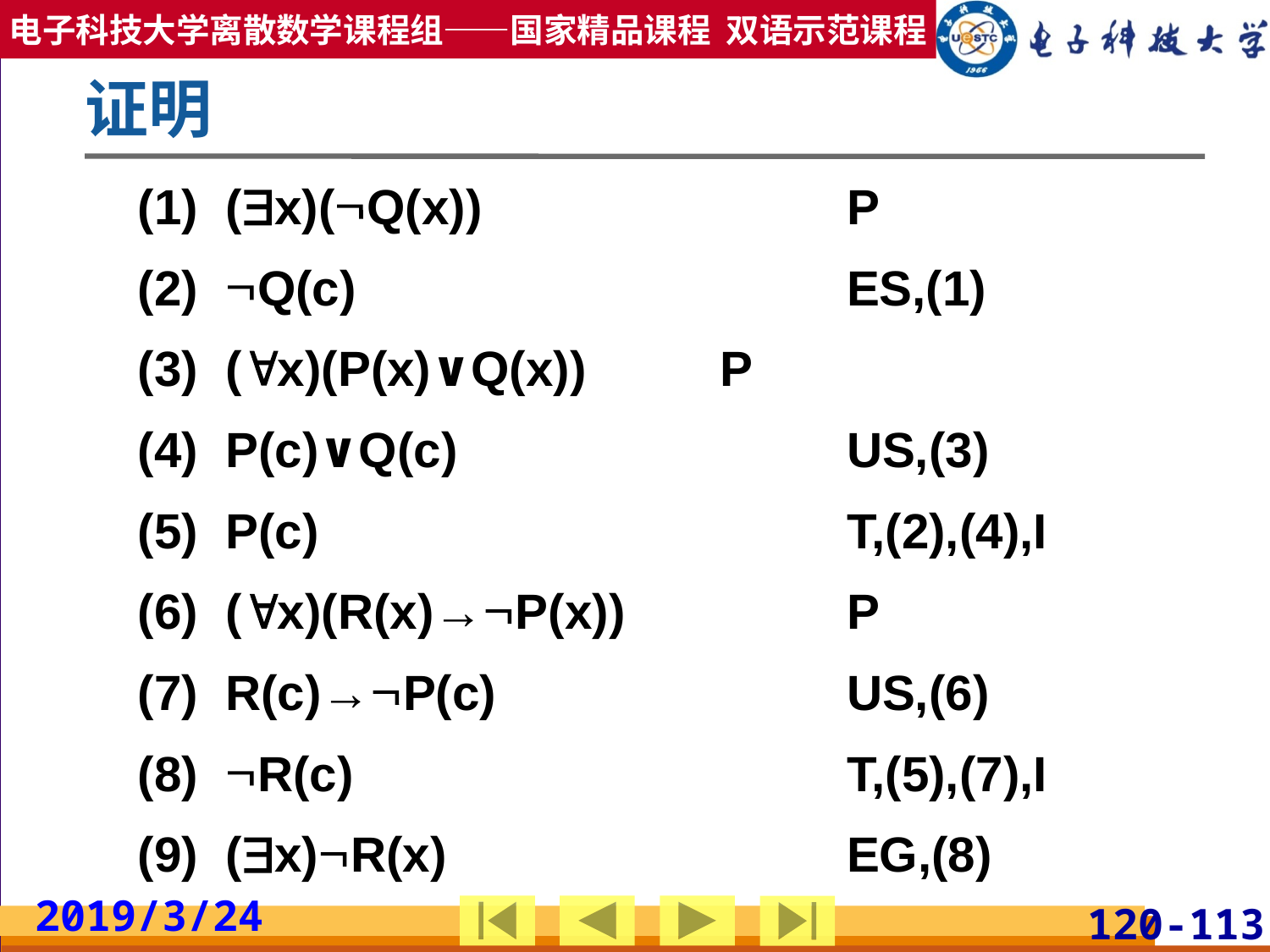

# 证明
(1)  (∃x)(¬Q(x))			P
(2)  ¬Q(c)				ES,(1)
(3)  (∀x)(P(x)∨Q(x))		P
(4)  P(c)∨Q(c)				US,(3)
(5)  P(c)					T,(2),(4),I
(6)  (∀x)(R(x)→¬P(x))		P
(7)  R(c)→¬P(c)			US,(6)
(8)  ¬R(c)				T,(5),(7),I
(9)  (∃x)¬R(x)				EG,(8)
2019/3/24